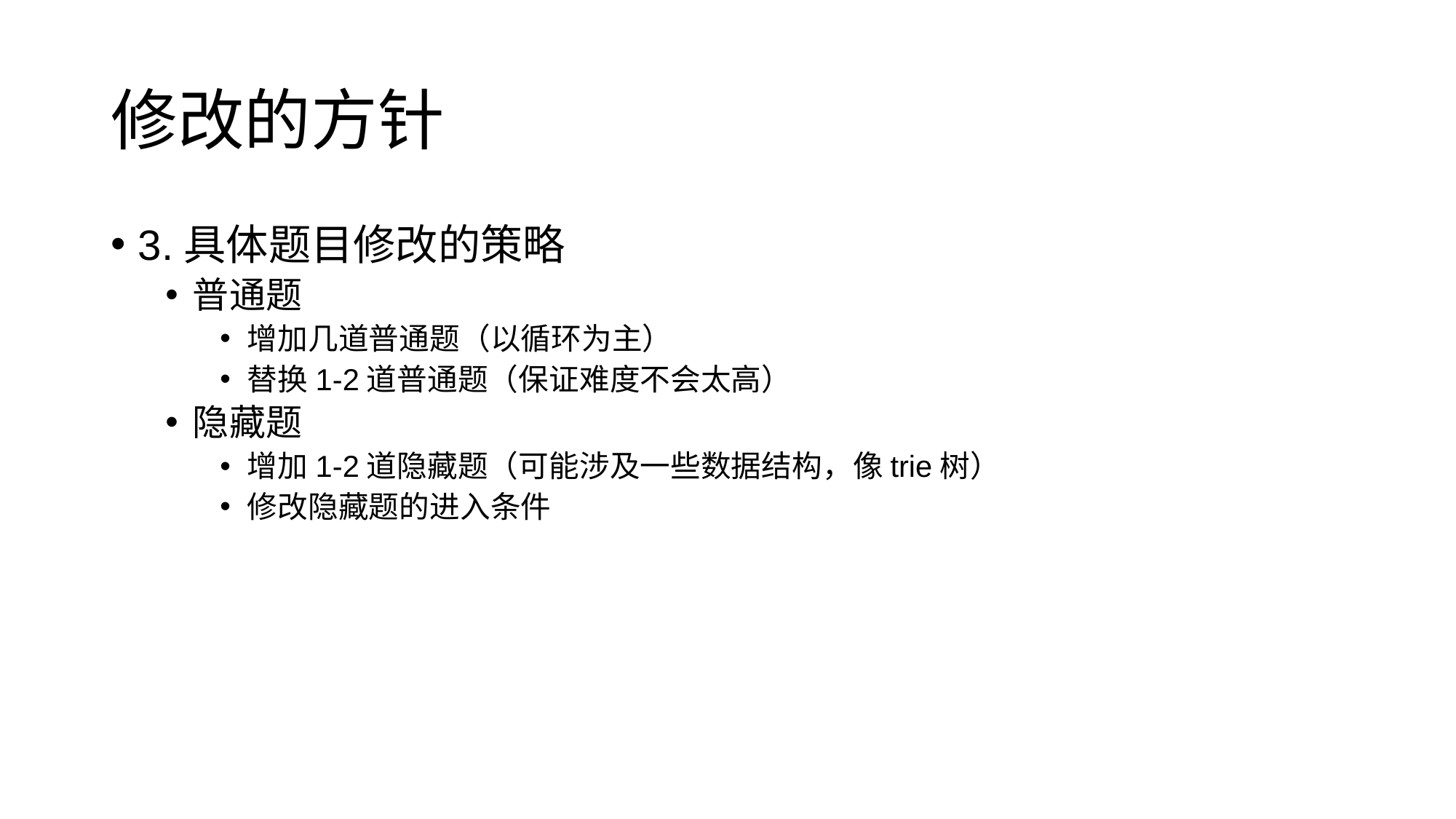

# 修改的方针
3.具体题目修改的策略
普通题
增加几道普通题（以循环为主）
替换1-2道普通题（保证难度不会太高）
隐藏题
增加1-2道隐藏题（可能涉及一些数据结构，像trie树）
修改隐藏题的进入条件